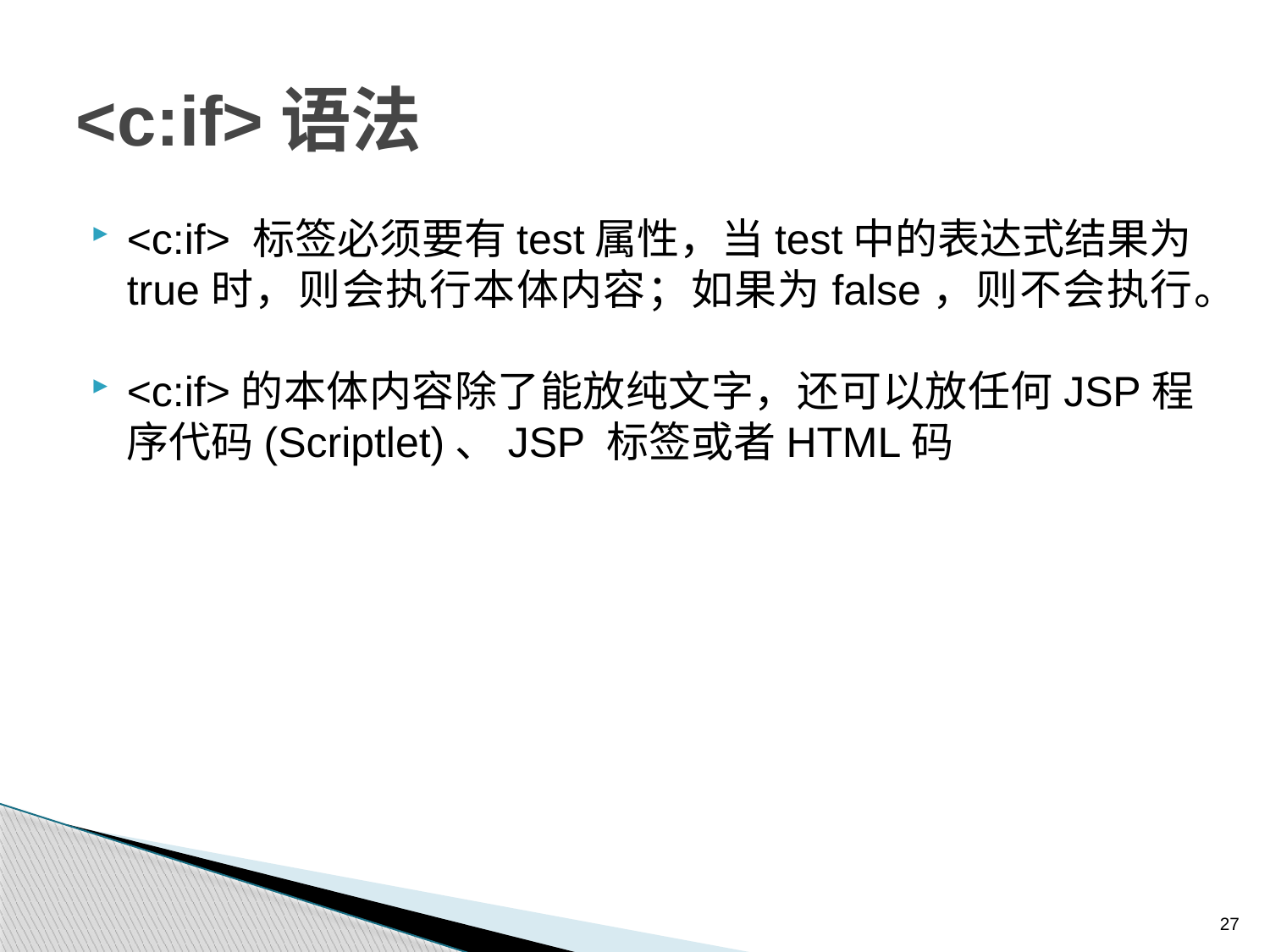

# <c:if>语法
<c:if> 标签必须要有test属性，当test中的表达式结果为true时，则会执行本体内容；如果为false，则不会执行。

<c:if>的本体内容除了能放纯文字，还可以放任何JSP程序代码(Scriptlet)、JSP 标签或者HTML码
27